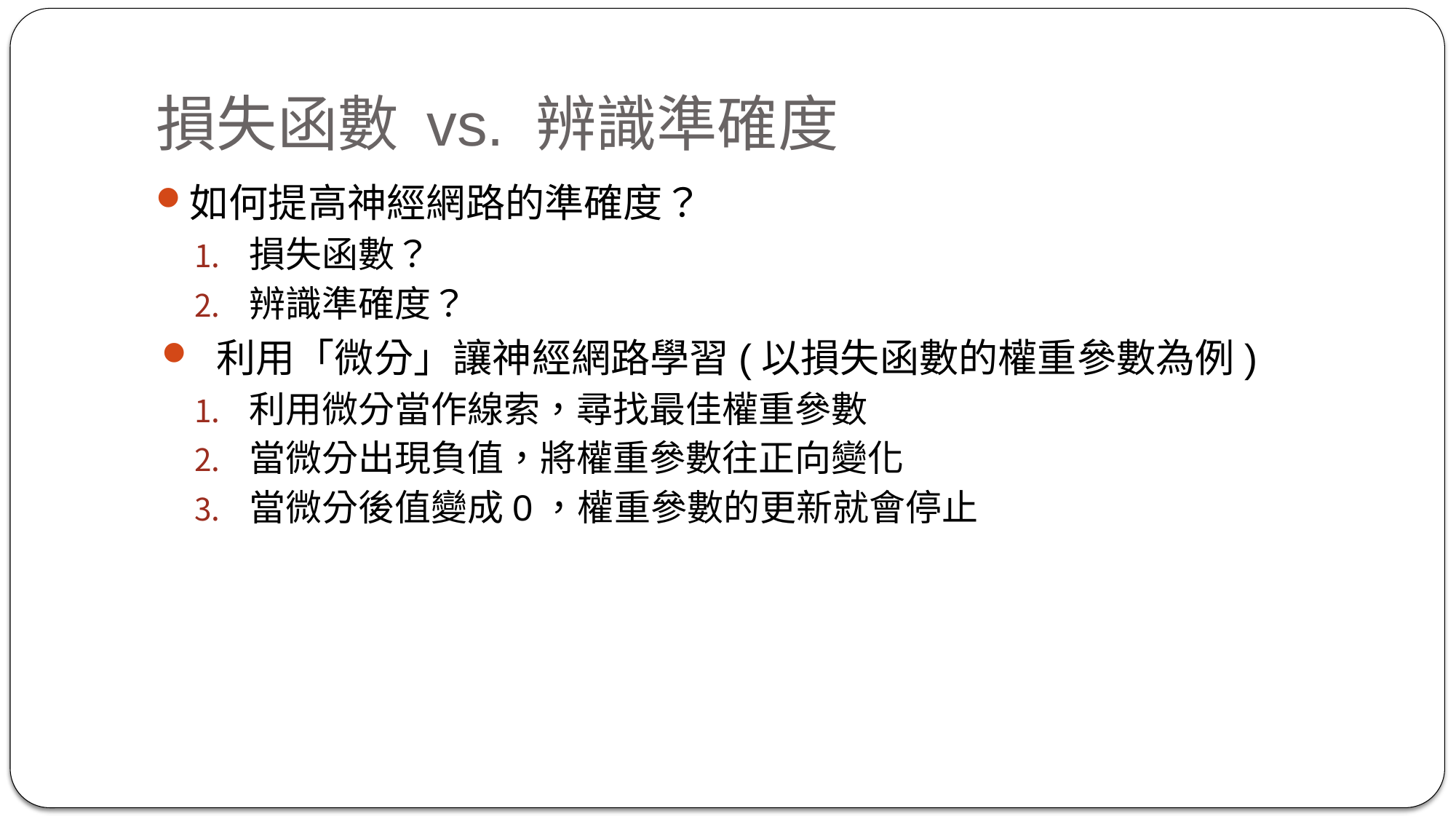

# 損失函數 vs. 辨識準確度
如何提高神經網路的準確度？
損失函數？
辨識準確度？
利用「微分」讓神經網路學習(以損失函數的權重參數為例)
利用微分當作線索，尋找最佳權重參數
當微分出現負值，將權重參數往正向變化
當微分後值變成0，權重參數的更新就會停止